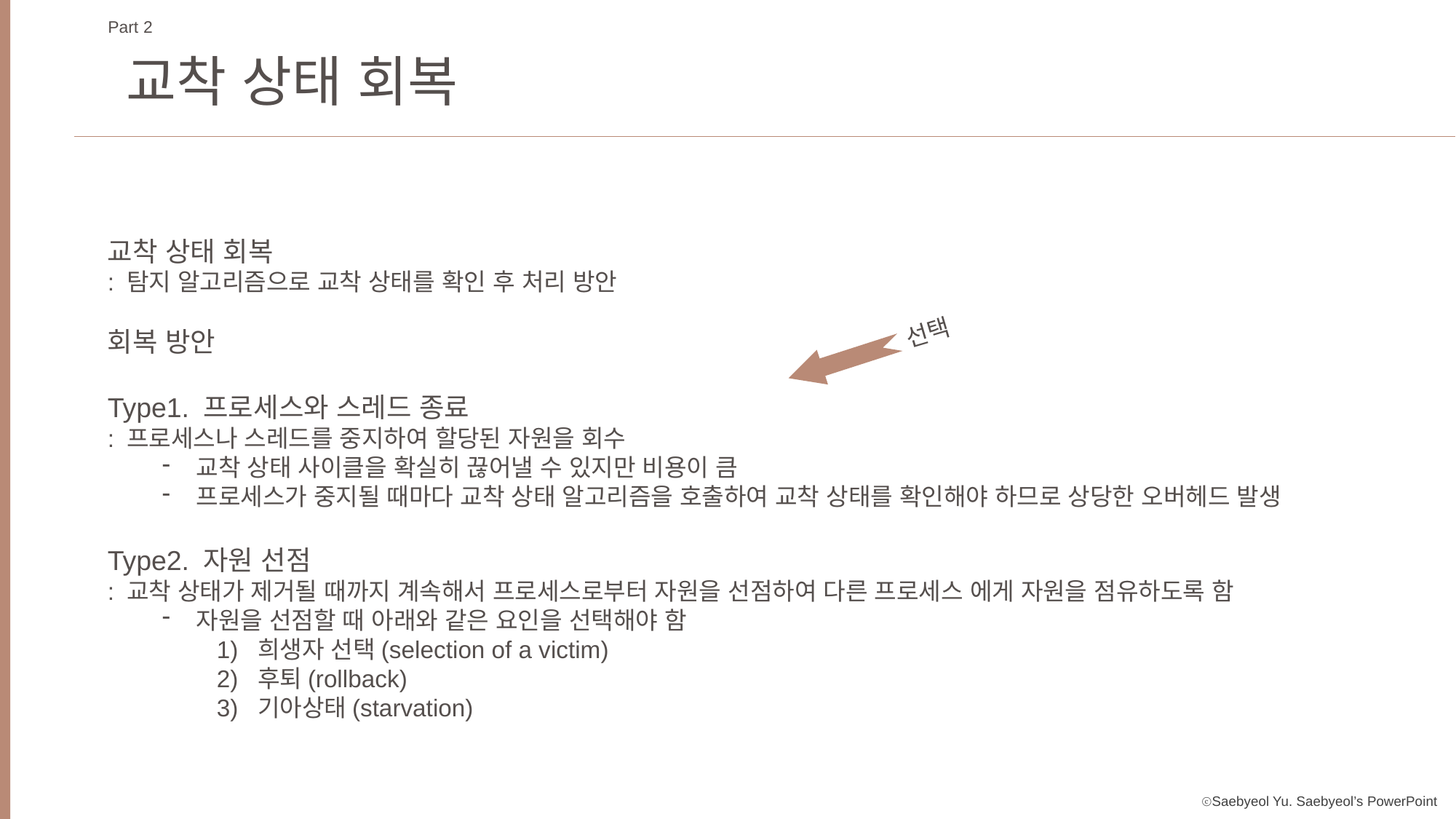

Part 2
교착 상태 회복
교착 상태 회복
: 탐지 알고리즘으로 교착 상태를 확인 후 처리 방안

회복 방안

Type1. 프로세스와 스레드 종료
: 프로세스나 스레드를 중지하여 할당된 자원을 회수
교착 상태 사이클을 확실히 끊어낼 수 있지만 비용이 큼
프로세스가 중지될 때마다 교착 상태 알고리즘을 호출하여 교착 상태를 확인해야 하므로 상당한 오버헤드 발생

Type2. 자원 선점
: 교착 상태가 제거될 때까지 계속해서 프로세스로부터 자원을 선점하여 다른 프로세스 에게 자원을 점유하도록 함
자원을 선점할 때 아래와 같은 요인을 선택해야 함
희생자 선택(selection of a victim)
후퇴(rollback)
기아상태(starvation)
선택